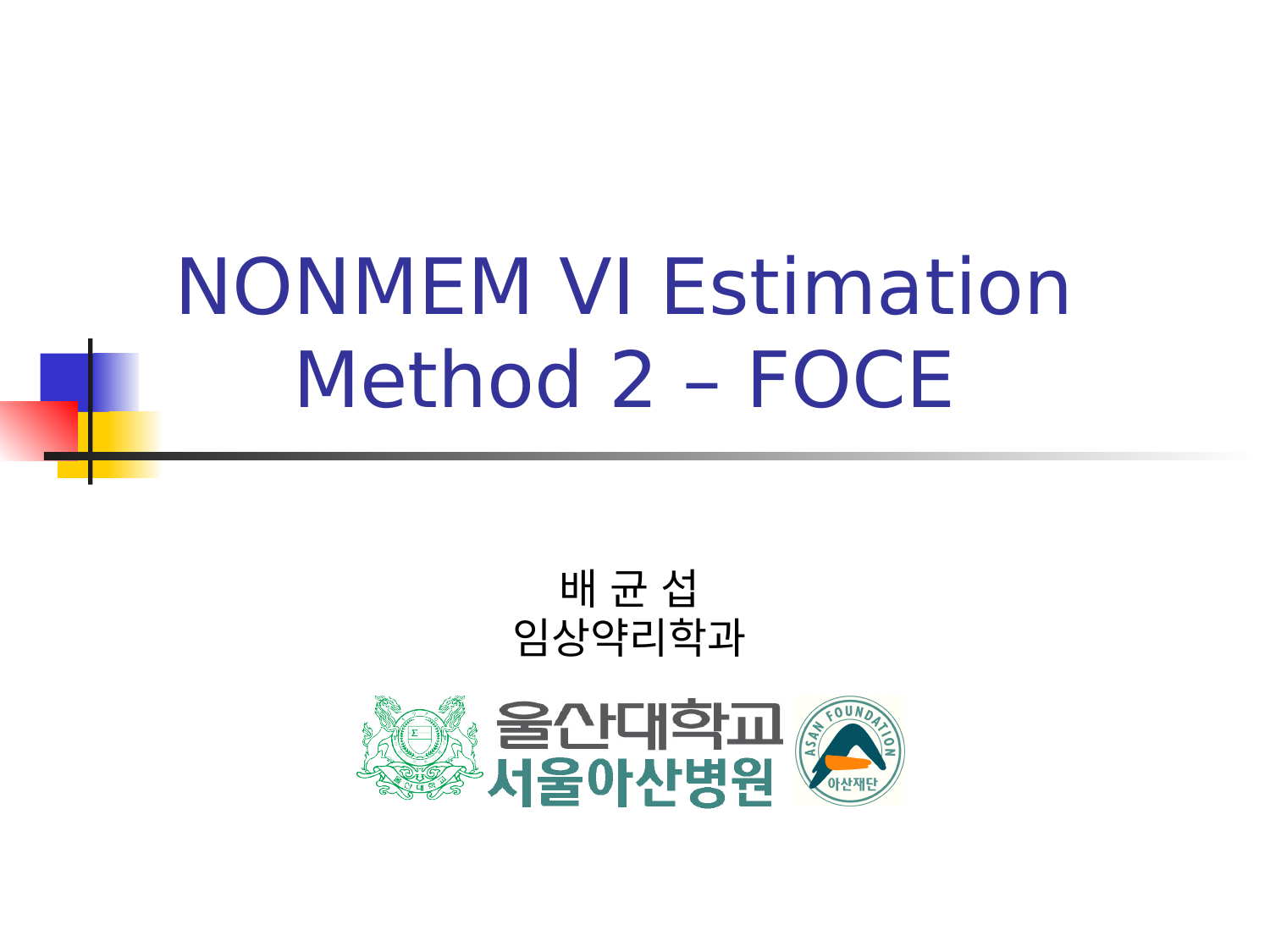

# NONMEM VI Estimation Method 2 – FOCE
배 균 섭
임상약리학과